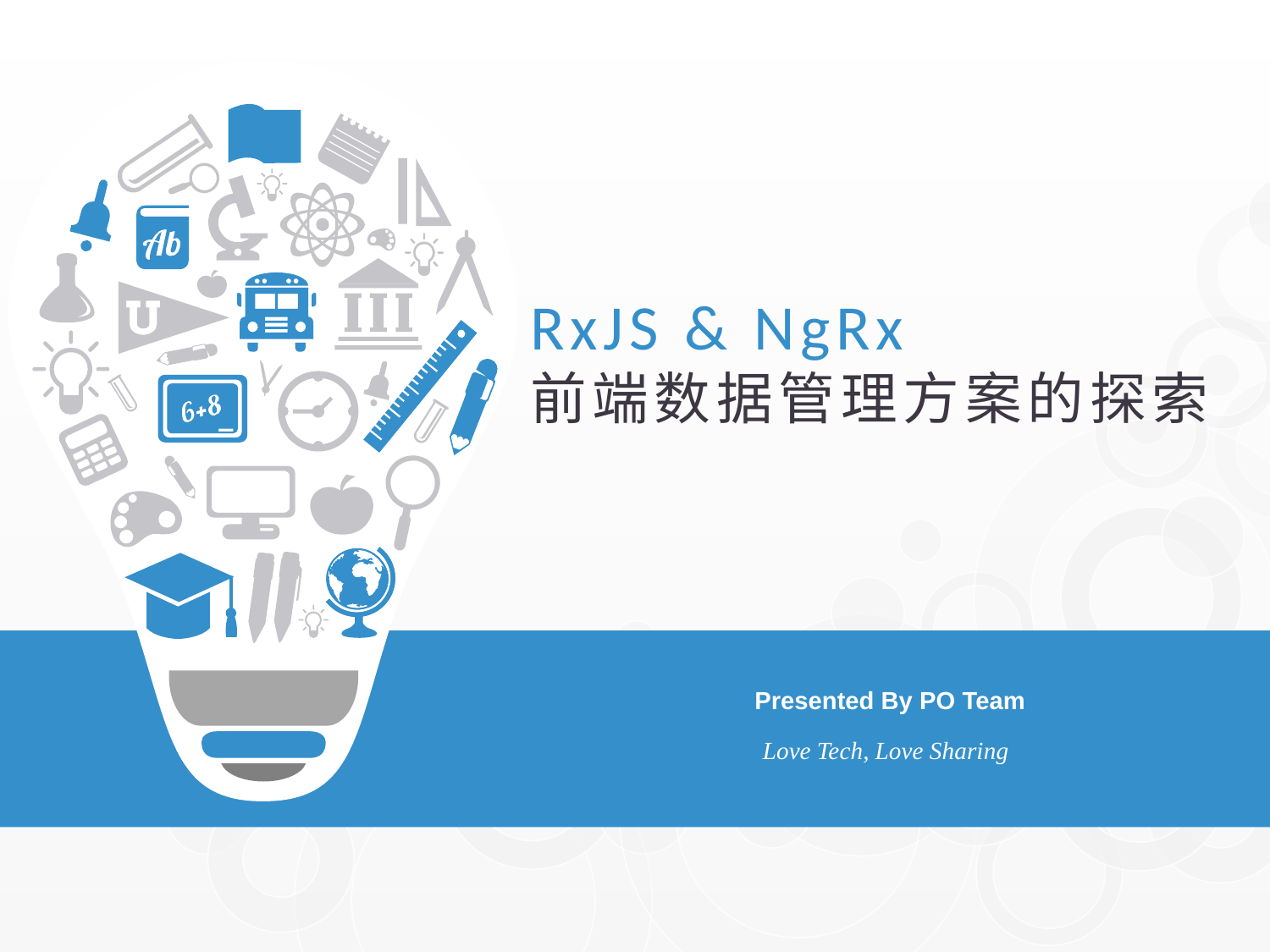

RxJS & NgRx
前端数据管理方案的探索

Presented By PO Team
Love Tech, Love Sharing